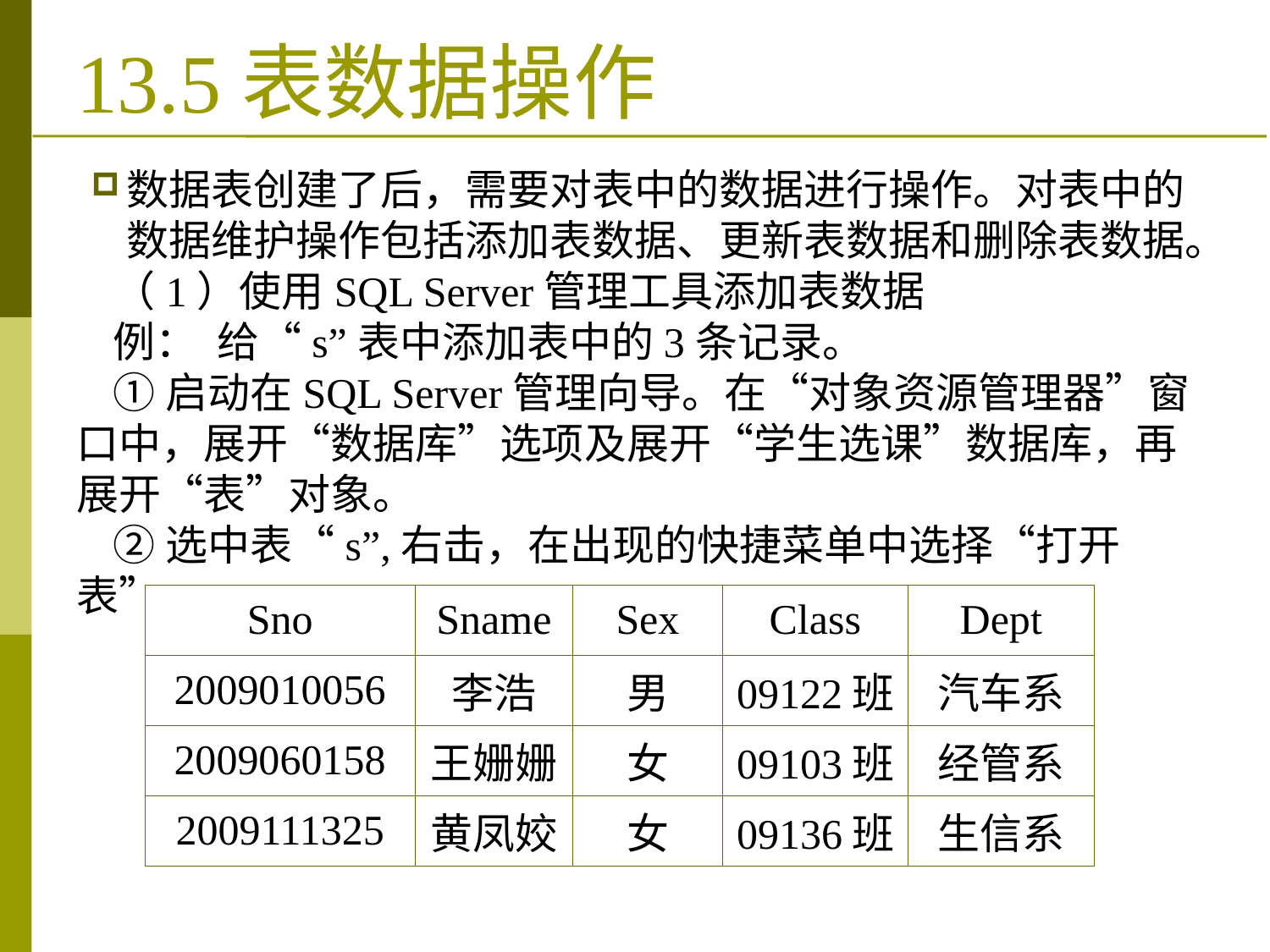

数据表创建了后，需要对表中的数据进行操作。对表中的数据维护操作包括添加表数据、更新表数据和删除表数据。
（1）使用SQL Server管理工具添加表数据
例：  给“s”表中添加表中的3条记录。
①启动在SQL Server管理向导。在“对象资源管理器”窗口中，展开“数据库”选项及展开“学生选课”数据库，再展开“表”对象。
②选中表“s”,右击，在出现的快捷菜单中选择“打开表”
# 13.5表数据操作
| Sno | Sname | Sex | Class | Dept |
| --- | --- | --- | --- | --- |
| 2009010056 | 李浩 | 男 | 09122班 | 汽车系 |
| 2009060158 | 王姗姗 | 女 | 09103班 | 经管系 |
| 2009111325 | 黄凤姣 | 女 | 09136班 | 生信系 |